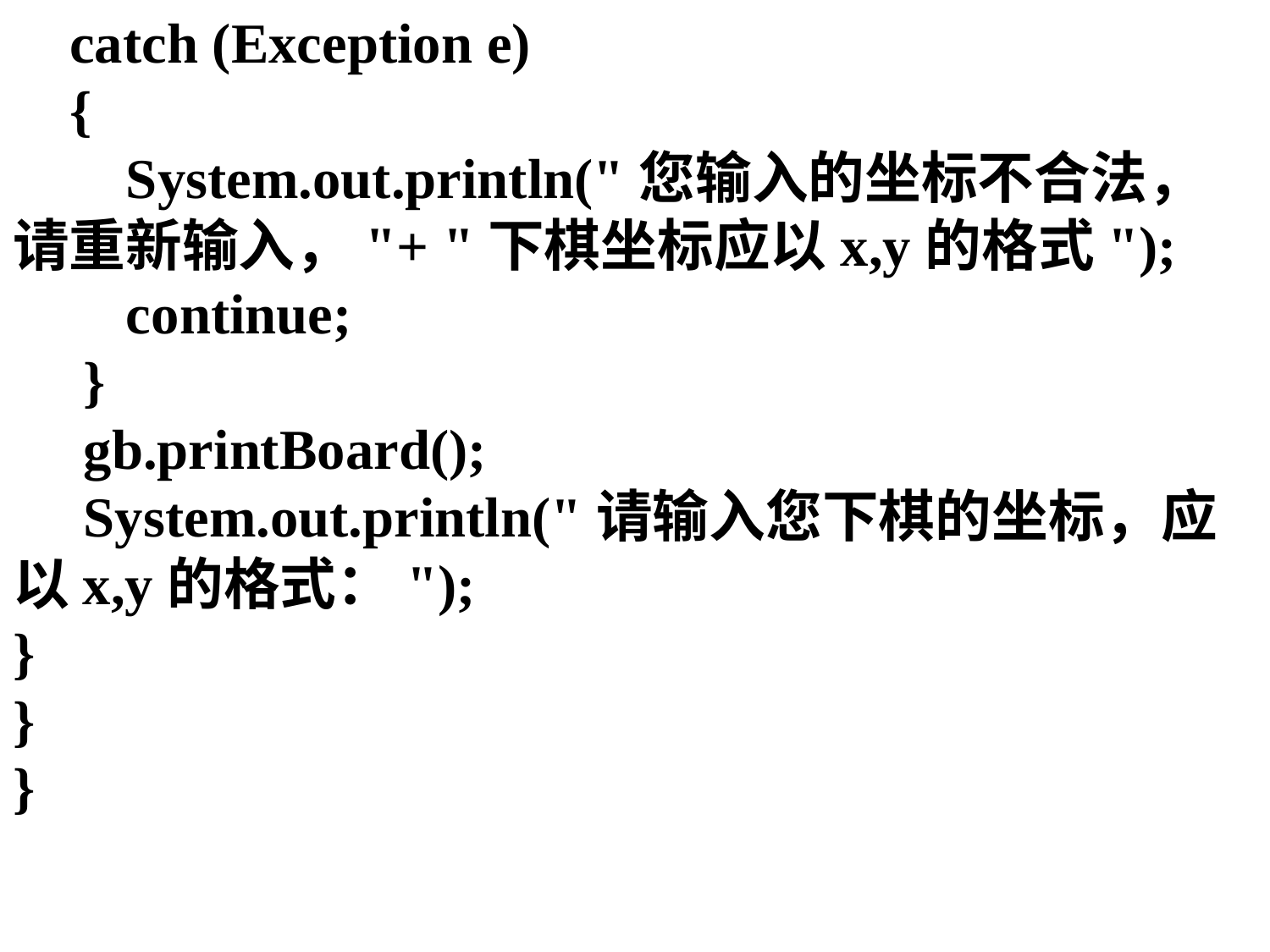

catch (Exception e)
    {
        System.out.println("您输入的坐标不合法，请重新输入，"+ "下棋坐标应以x,y的格式");
        continue;
     }
     gb.printBoard();
     System.out.println("请输入您下棋的坐标，应以x,y的格式：");
}
}
}